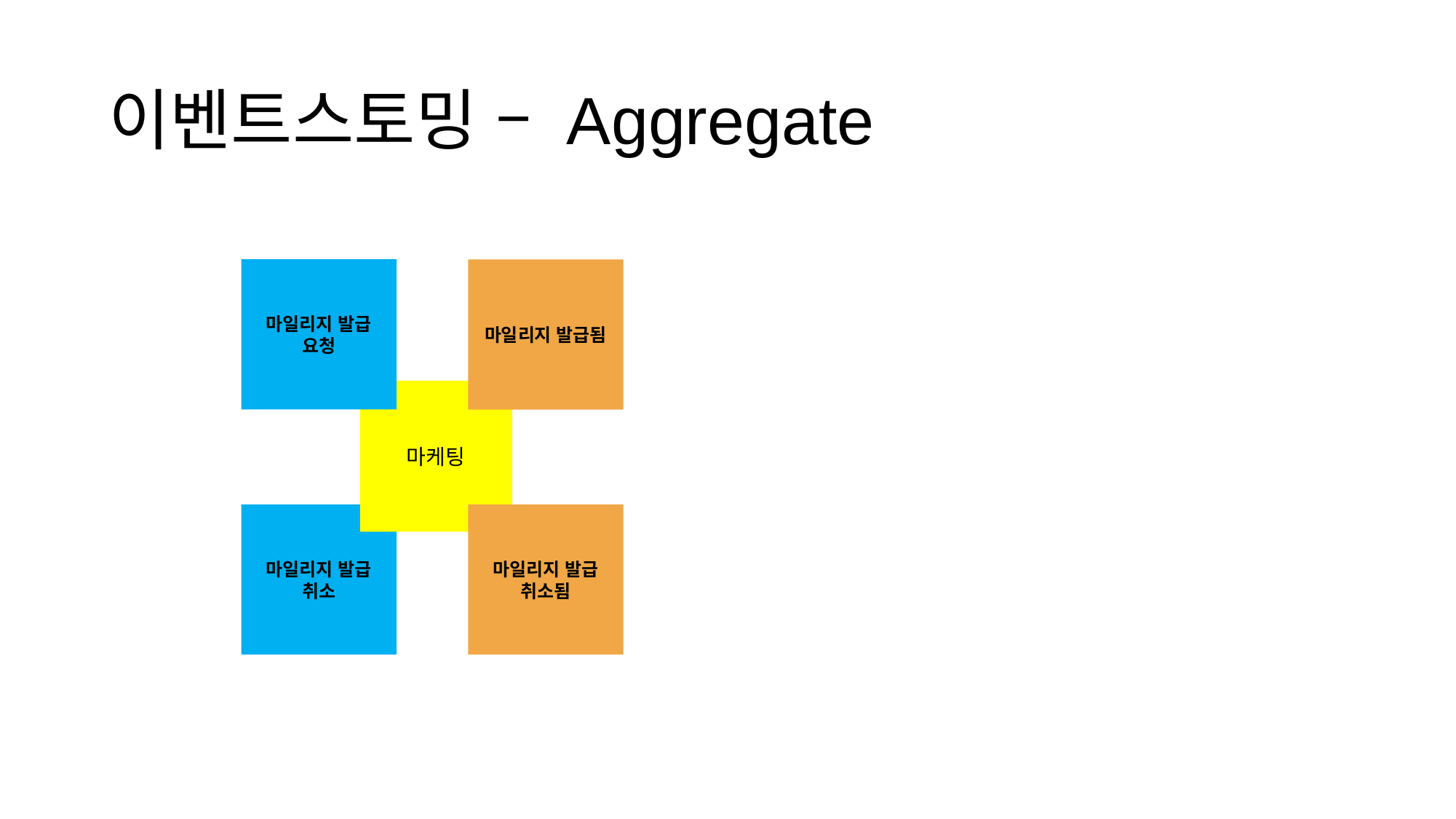

# 이벤트스토밍 – Aggregate
마일리지 발급 요청
마일리지 발급됨
마케팅
마일리지 발급 취소
마일리지 발급 취소됨